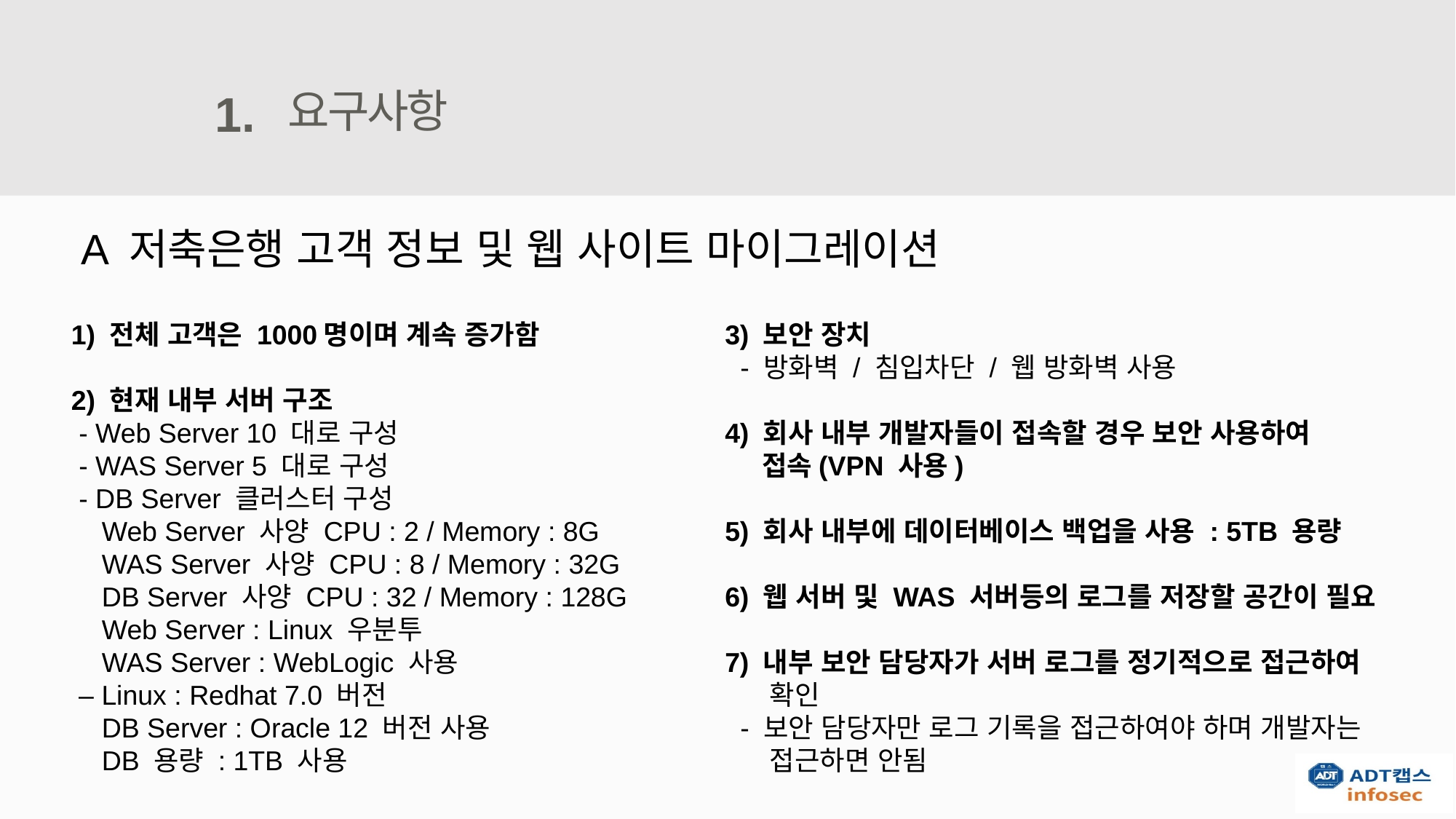

요구사항
1.
A 저축은행 고객 정보 및 웹 사이트 마이그레이션

  1) 전체 고객은 1000명이며 계속 증가함

  2) 현재 내부 서버 구조
   - Web Server 10 대로 구성
   - WAS Server 5 대로 구성
   - DB Server 클러스터 구성
      Web Server 사양 CPU : 2 / Memory : 8G
      WAS Server 사양 CPU : 8 / Memory : 32G
      DB Server 사양 CPU : 32 / Memory : 128G
      Web Server : Linux 우분투
      WAS Server : WebLogic 사용
   – Linux : Redhat 7.0 버전
      DB Server : Oracle 12 버전 사용
      DB 용량 : 1TB 사용

   3) 보안 장치
     - 방화벽 / 침입차단 / 웹 방화벽 사용

   4) 회사 내부 개발자들이 접속할 경우 보안 사용하여
       접속(VPN 사용)

   5) 회사 내부에 데이터베이스 백업을 사용 : 5TB 용량

   6) 웹 서버 및 WAS 서버등의 로그를 저장할 공간이 필요

   7) 내부 보안 담당자가 서버 로그를 정기적으로 접근하여
        확인
     - 보안 담당자만 로그 기록을 접근하여야 하며 개발자는
        접근하면 안됨